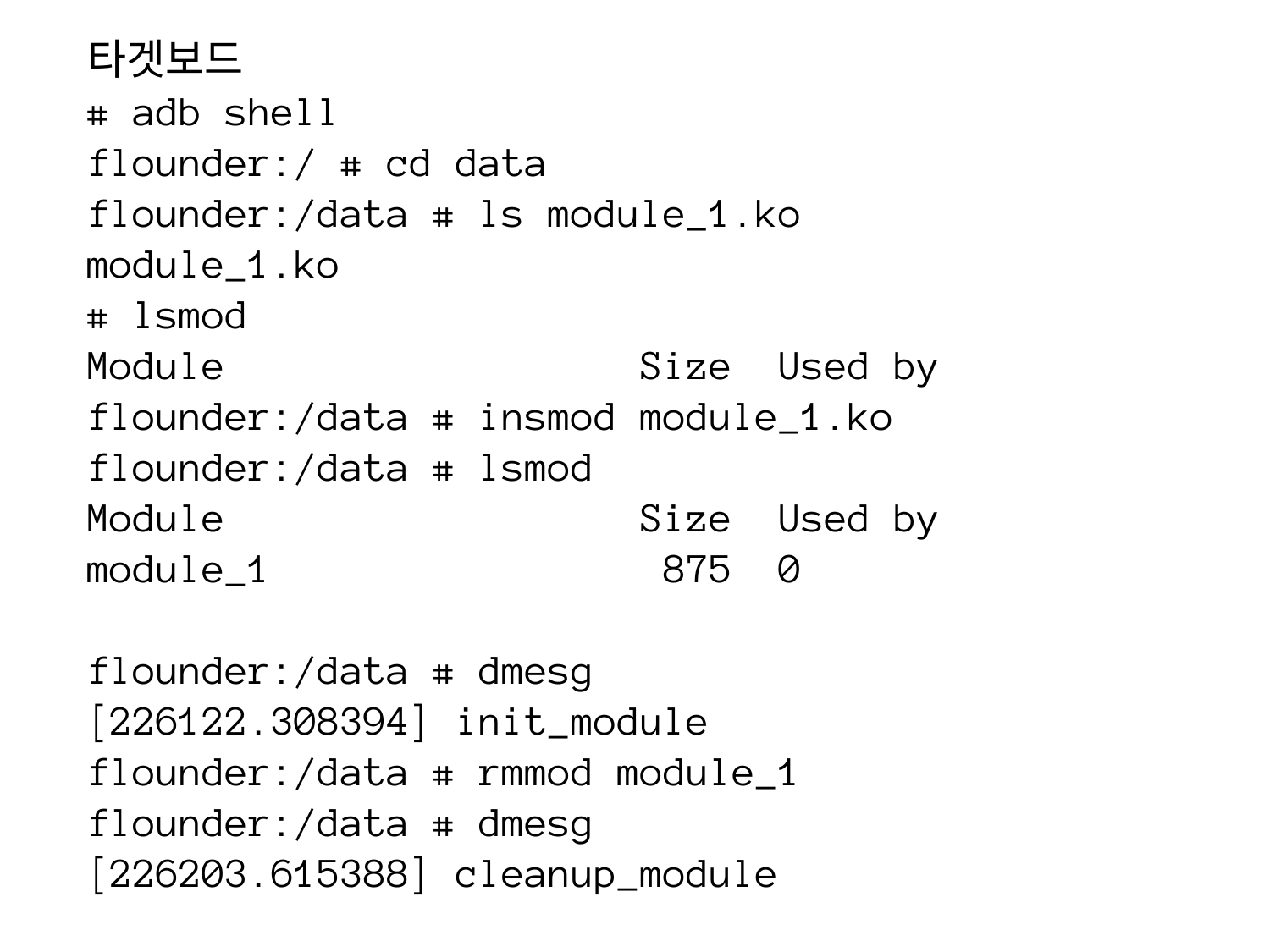

타겟보드
# adb shell
flounder:/ # cd data
flounder:/data # ls module_1.ko
module_1.ko
# lsmod
Module                  Size  Used by
flounder:/data # insmod module_1.ko
flounder:/data # lsmod
Module                  Size  Used by
module_1                 875  0

flounder:/data # dmesg
[226122.308394] init_module
flounder:/data # rmmod module_1
flounder:/data # dmesg
[226203.615388] cleanup_module